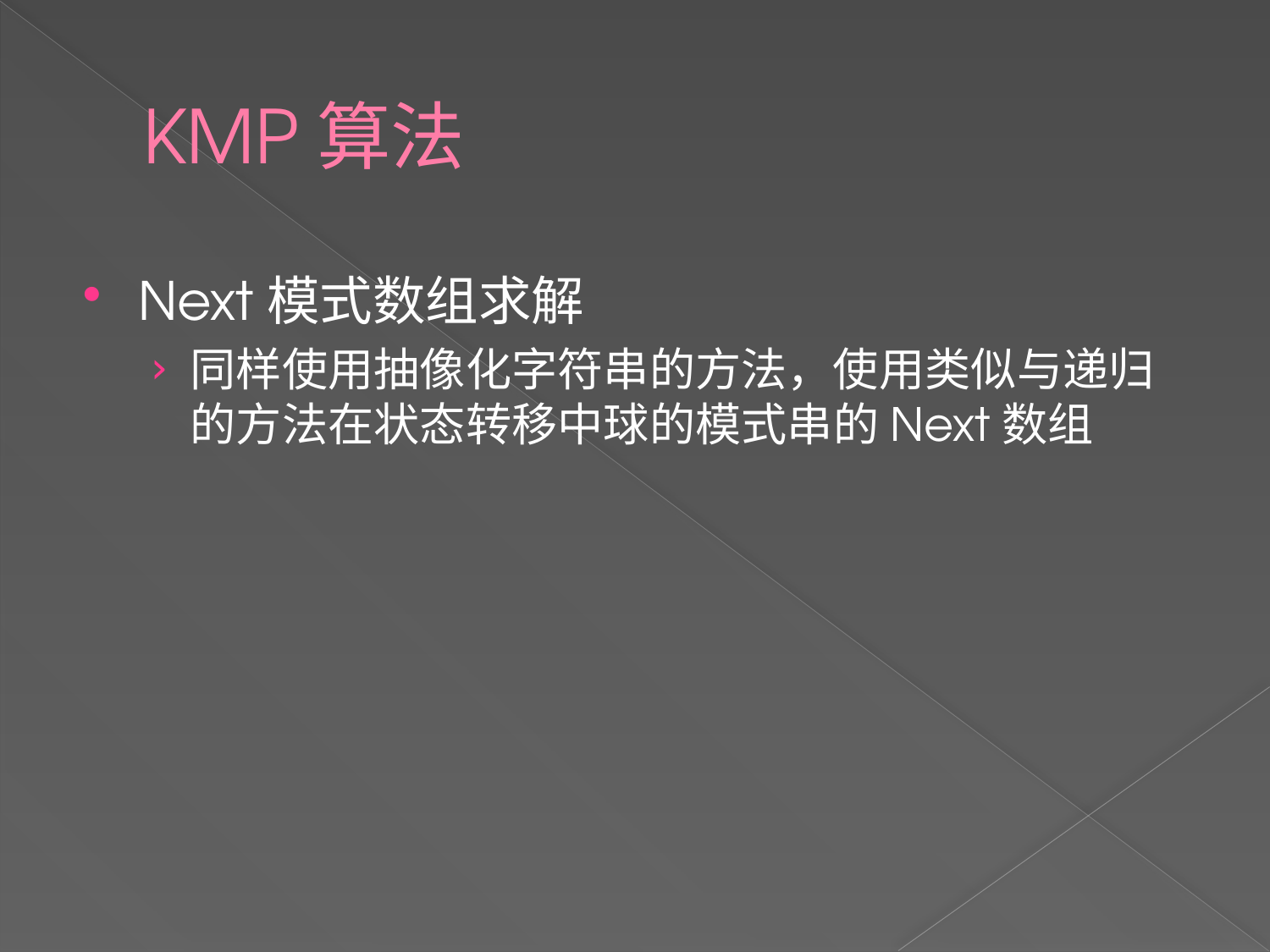

# KMP算法
Next模式数组求解
同样使用抽像化字符串的方法，使用类似与递归的方法在状态转移中球的模式串的Next数组